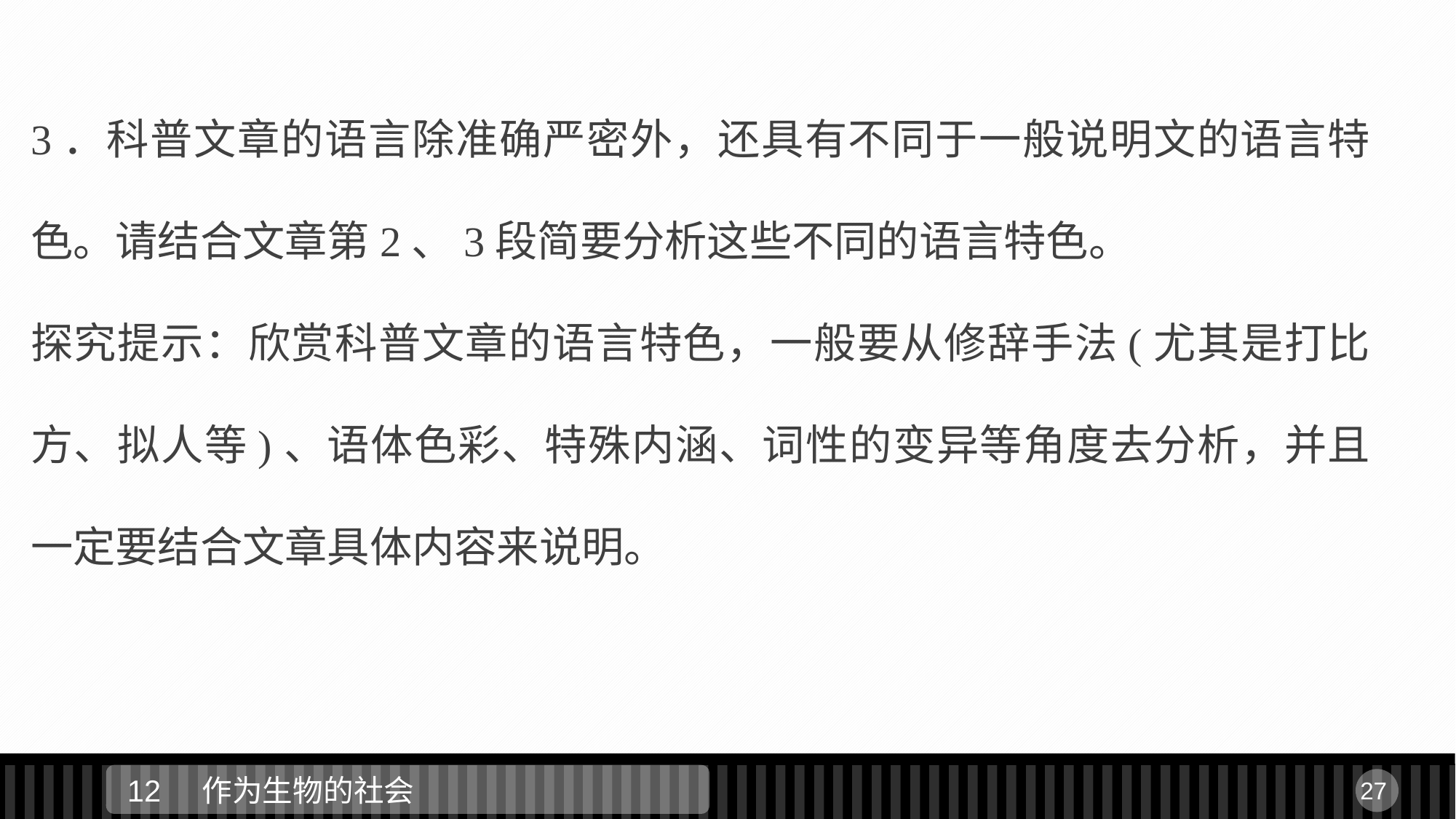

3．科普文章的语言除准确严密外，还具有不同于一般说明文的语言特色。请结合文章第2、3段简要分析这些不同的语言特色。
探究提示：欣赏科普文章的语言特色，一般要从修辞手法(尤其是打比方、拟人等)、语体色彩、特殊内涵、词性的变异等角度去分析，并且一定要结合文章具体内容来说明。